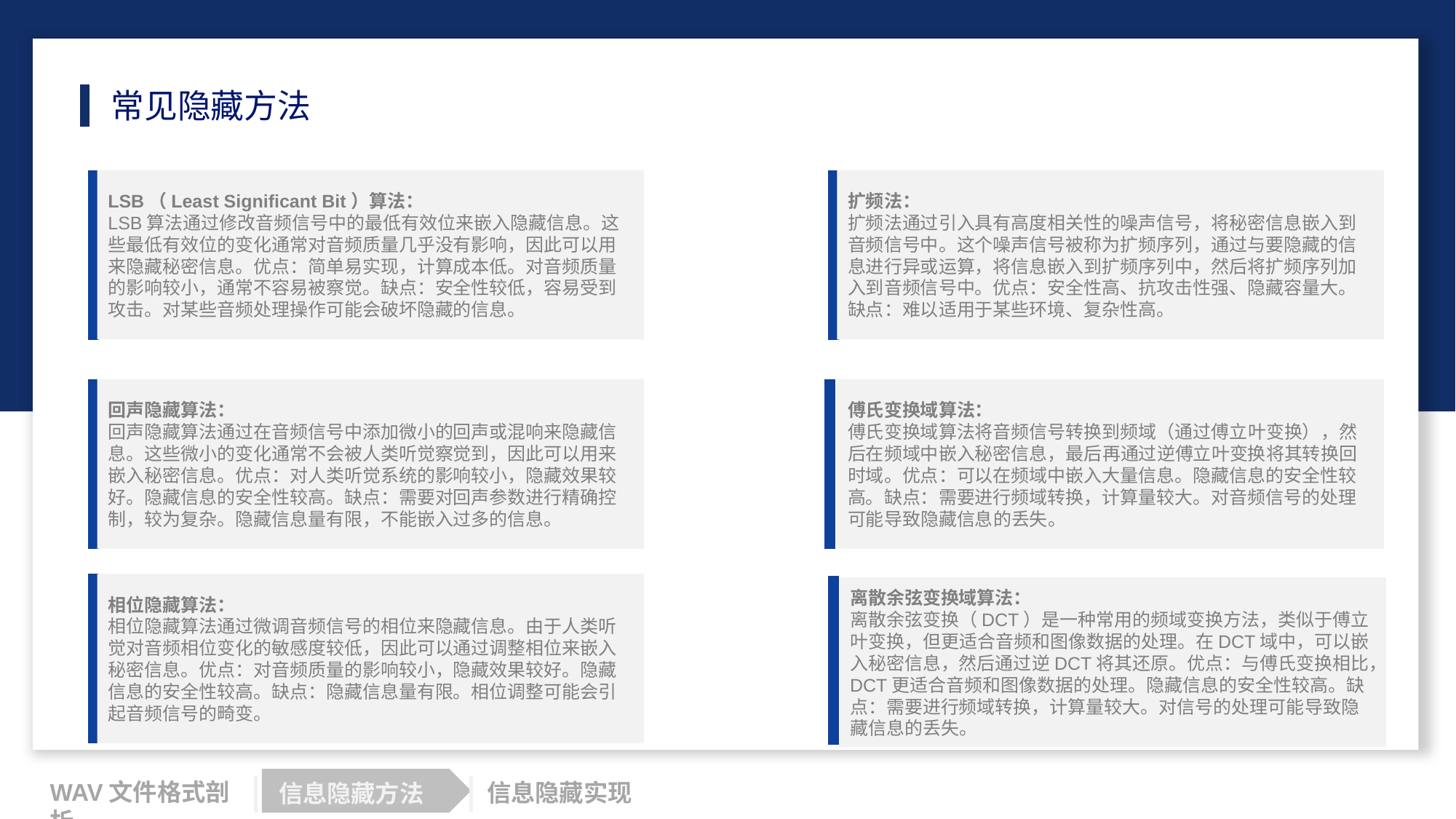

常见隐藏方法
LSB（Least Significant Bit）算法：
LSB算法通过修改音频信号中的最低有效位来嵌入隐藏信息。这些最低有效位的变化通常对音频质量几乎没有影响，因此可以用来隐藏秘密信息。优点：简单易实现，计算成本低。对音频质量的影响较小，通常不容易被察觉。缺点：安全性较低，容易受到攻击。对某些音频处理操作可能会破坏隐藏的信息。
扩频法：
扩频法通过引入具有高度相关性的噪声信号，将秘密信息嵌入到音频信号中。这个噪声信号被称为扩频序列，通过与要隐藏的信息进行异或运算，将信息嵌入到扩频序列中，然后将扩频序列加入到音频信号中。优点：安全性高、抗攻击性强、隐藏容量大。缺点：难以适用于某些环境、复杂性高。
回声隐藏算法：
回声隐藏算法通过在音频信号中添加微小的回声或混响来隐藏信息。这些微小的变化通常不会被人类听觉察觉到，因此可以用来嵌入秘密信息。优点：对人类听觉系统的影响较小，隐藏效果较好。隐藏信息的安全性较高。缺点：需要对回声参数进行精确控制，较为复杂。隐藏信息量有限，不能嵌入过多的信息。
傅氏变换域算法：
傅氏变换域算法将音频信号转换到频域（通过傅立叶变换），然后在频域中嵌入秘密信息，最后再通过逆傅立叶变换将其转换回时域。优点：可以在频域中嵌入大量信息。隐藏信息的安全性较高。缺点：需要进行频域转换，计算量较大。对音频信号的处理可能导致隐藏信息的丢失。
相位隐藏算法：
相位隐藏算法通过微调音频信号的相位来隐藏信息。由于人类听觉对音频相位变化的敏感度较低，因此可以通过调整相位来嵌入秘密信息。优点：对音频质量的影响较小，隐藏效果较好。隐藏信息的安全性较高。缺点：隐藏信息量有限。相位调整可能会引起音频信号的畸变。
离散余弦变换域算法：
离散余弦变换（DCT）是一种常用的频域变换方法，类似于傅立叶变换，但更适合音频和图像数据的处理。在DCT域中，可以嵌入秘密信息，然后通过逆DCT将其还原。优点：与傅氏变换相比，DCT更适合音频和图像数据的处理。隐藏信息的安全性较高。缺点：需要进行频域转换，计算量较大。对信号的处理可能导致隐藏信息的丢失。

WAV文件格式剖析

信息隐藏实现
信息隐藏方法